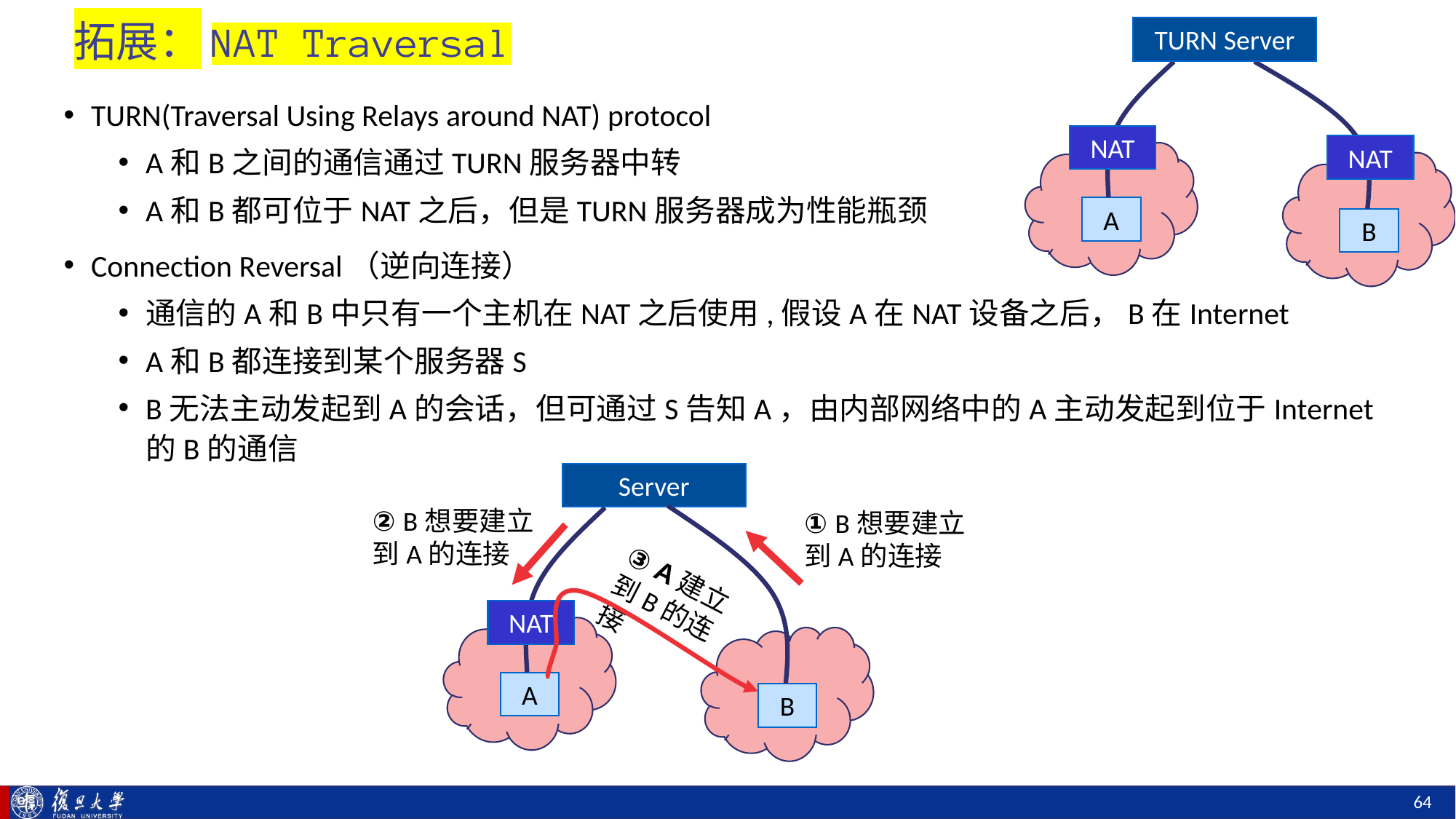

# 拓展：NAT Traversal
TURN Server

NAT
NAT

A
B
TURN(Traversal Using Relays around NAT) protocol
A和B之间的通信通过TURN服务器中转
A和B都可位于NAT之后，但是TURN服务器成为性能瓶颈
Connection Reversal（逆向连接）
通信的A和B中只有一个主机在NAT之后使用,假设A在NAT设备之后，B在Internet
A和B都连接到某个服务器S
B无法主动发起到A的会话，但可通过S告知A，由内部网络中的A主动发起到位于Internet的B的通信

Server
② B想要建立到A的连接
① B想要建立到A的连接

③ A建立到B的连接

NAT

A
B